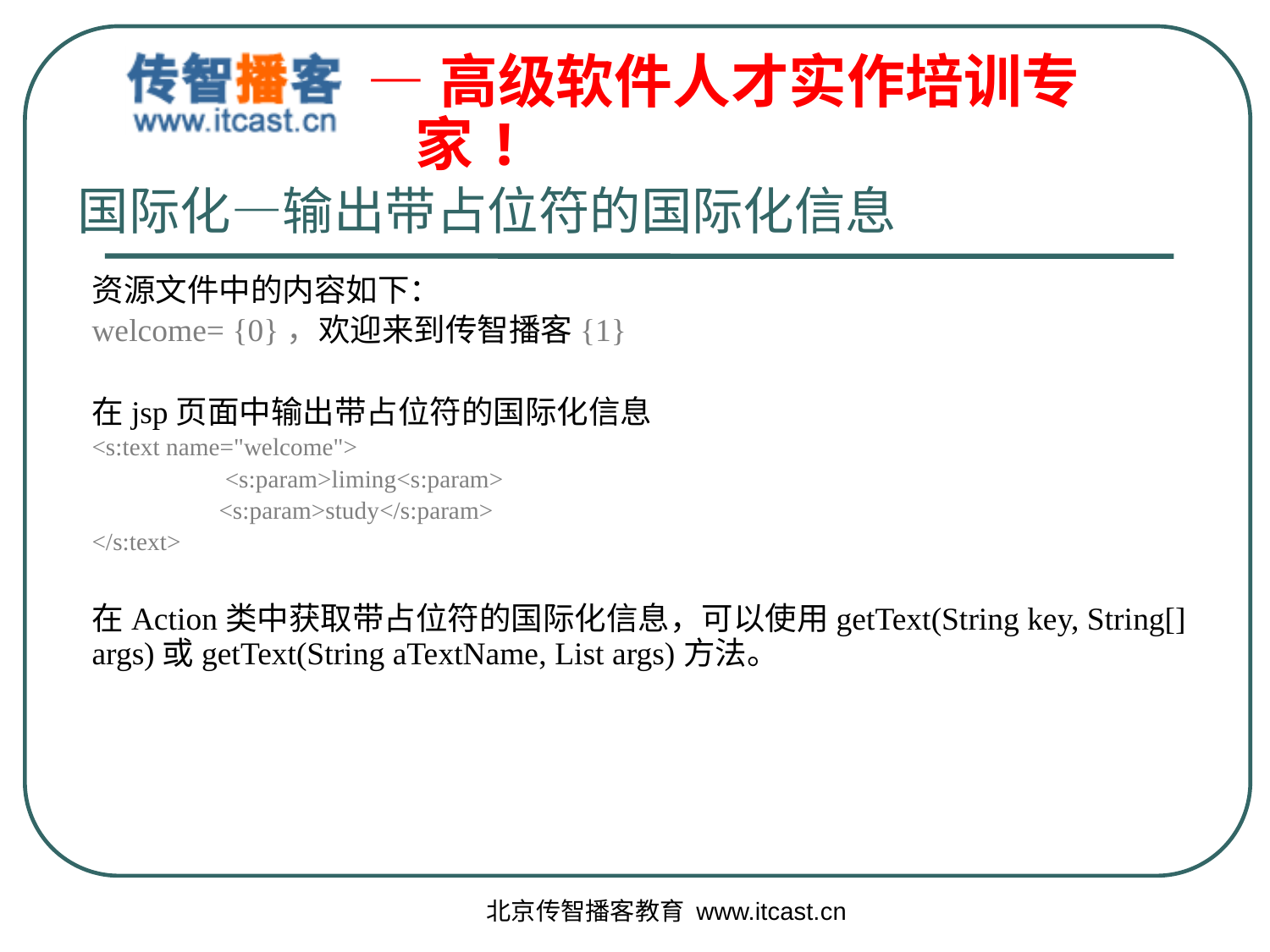

国际化—输出带占位符的国际化信息
资源文件中的内容如下：
welcome= {0}，欢迎来到传智播客{1}

在jsp页面中输出带占位符的国际化信息
<s:text name="welcome">
  	 <s:param>liming<s:param>
	<s:param>study</s:param>
</s:text>

在Action类中获取带占位符的国际化信息，可以使用getText(String key, String[] args)或getText(String aTextName, List args)方法。

北京传智播客教育 www.itcast.cn